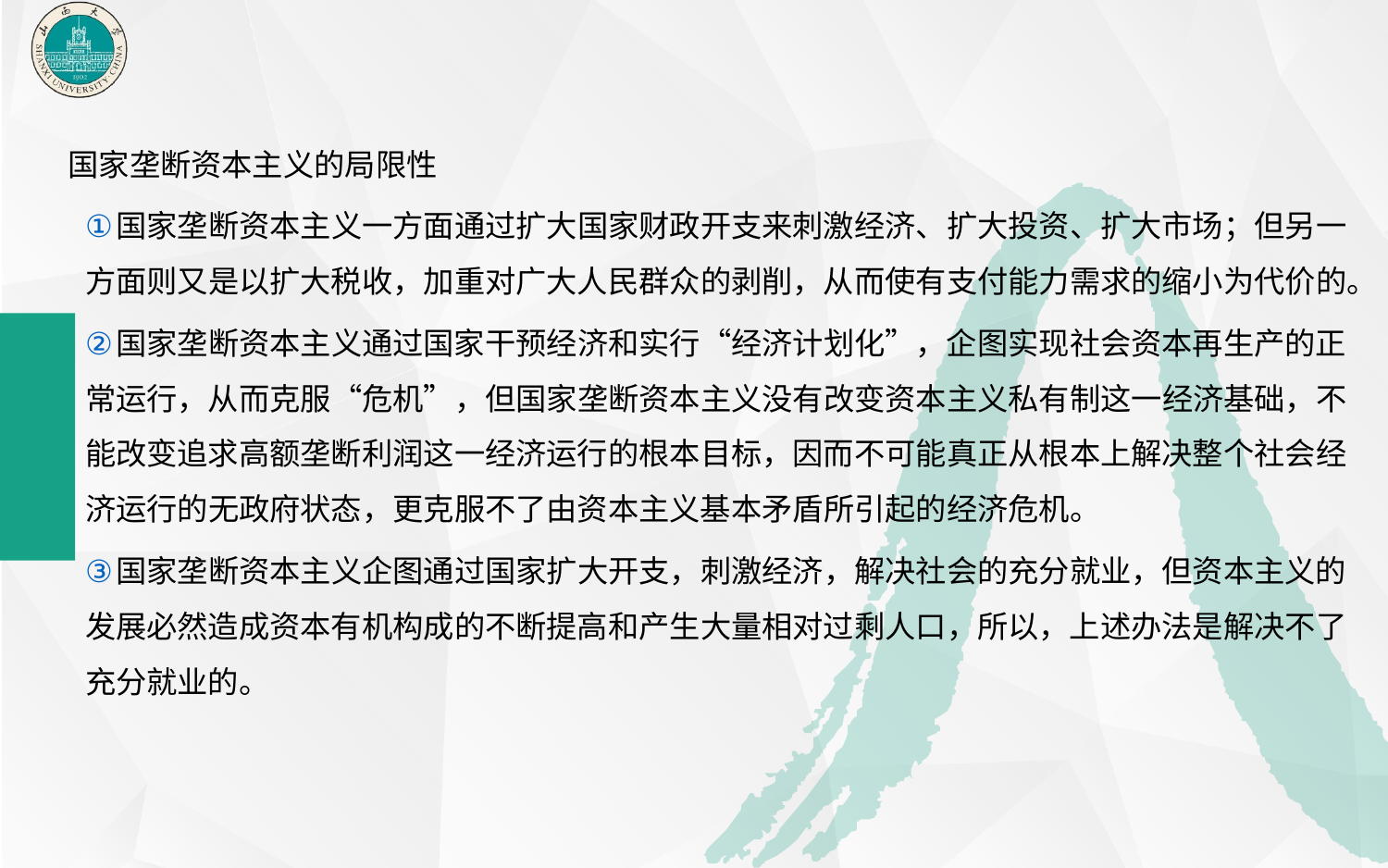

国家垄断资本主义的局限性
国家垄断资本主义一方面通过扩大国家财政开支来刺激经济、扩大投资、扩大市场；但另一方面则又是以扩大税收，加重对广大人民群众的剥削，从而使有支付能力需求的缩小为代价的。
国家垄断资本主义通过国家干预经济和实行“经济计划化”，企图实现社会资本再生产的正常运行，从而克服“危机”，但国家垄断资本主义没有改变资本主义私有制这一经济基础，不能改变追求高额垄断利润这一经济运行的根本目标，因而不可能真正从根本上解决整个社会经济运行的无政府状态，更克服不了由资本主义基本矛盾所引起的经济危机。
国家垄断资本主义企图通过国家扩大开支，刺激经济，解决社会的充分就业，但资本主义的发展必然造成资本有机构成的不断提高和产生大量相对过剩人口，所以，上述办法是解决不了充分就业的。